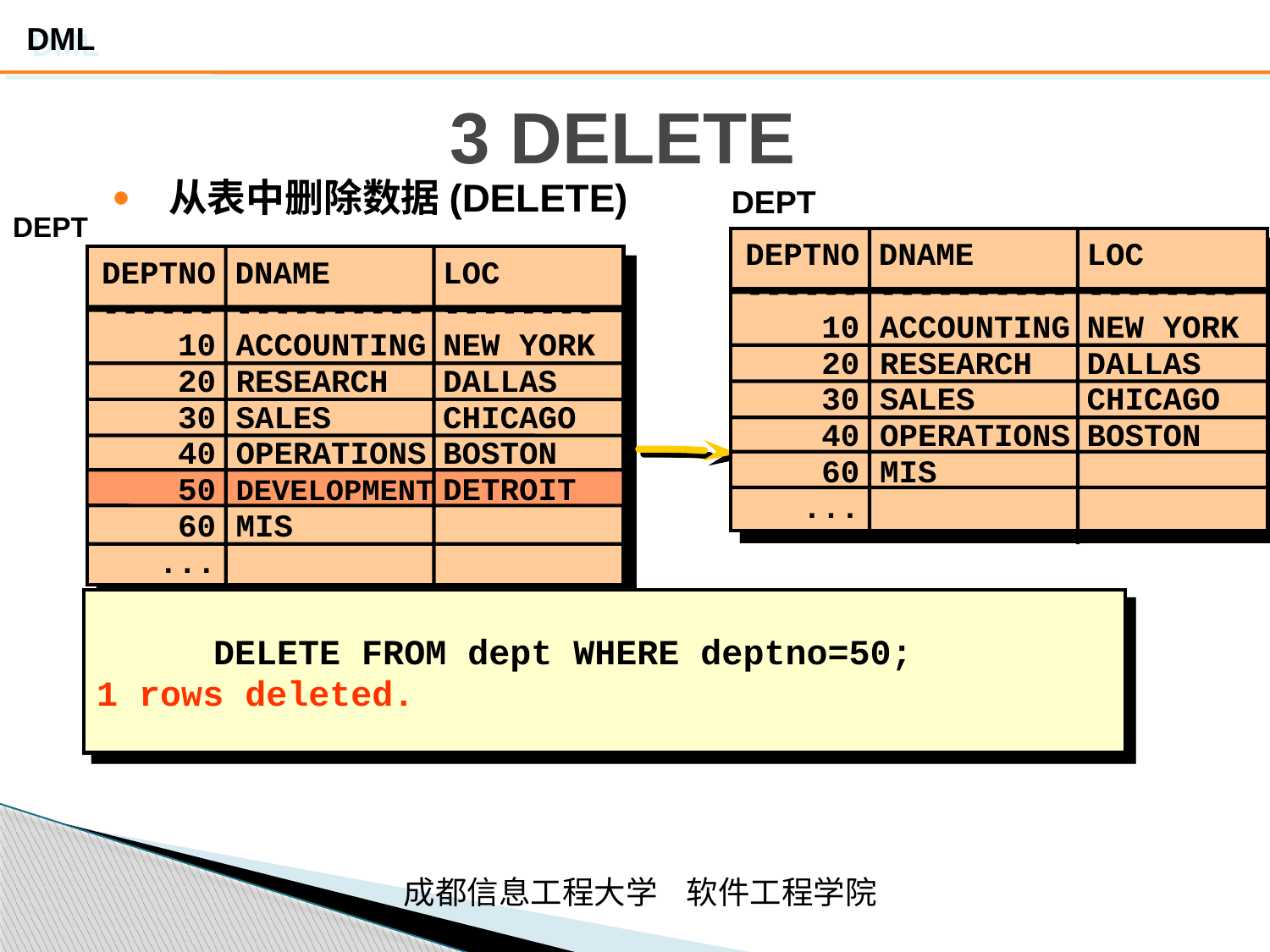

# 3 DELETE
从表中删除数据(DELETE)
DEPT

DEPTNO DNAME     	LOC
------ ----------	--------
    10	ACCOUNTING	NEW YORK
    20	RESEARCH	DALLAS
    30	SALES		CHICAGO
    40	OPERATIONS	BOSTON
    60	MIS
   ...

DEPT

DEPTNO DNAME     	LOC
------ ----------	--------
    10	ACCOUNTING	NEW YORK
    20	RESEARCH	DALLAS
    30	SALES		CHICAGO
    40	OPERATIONS	BOSTON
    50	DEVELOPMENT	DETROIT
    60	MIS
   ...

	 DELETE FROM dept WHERE deptno=50;
1 rows deleted.